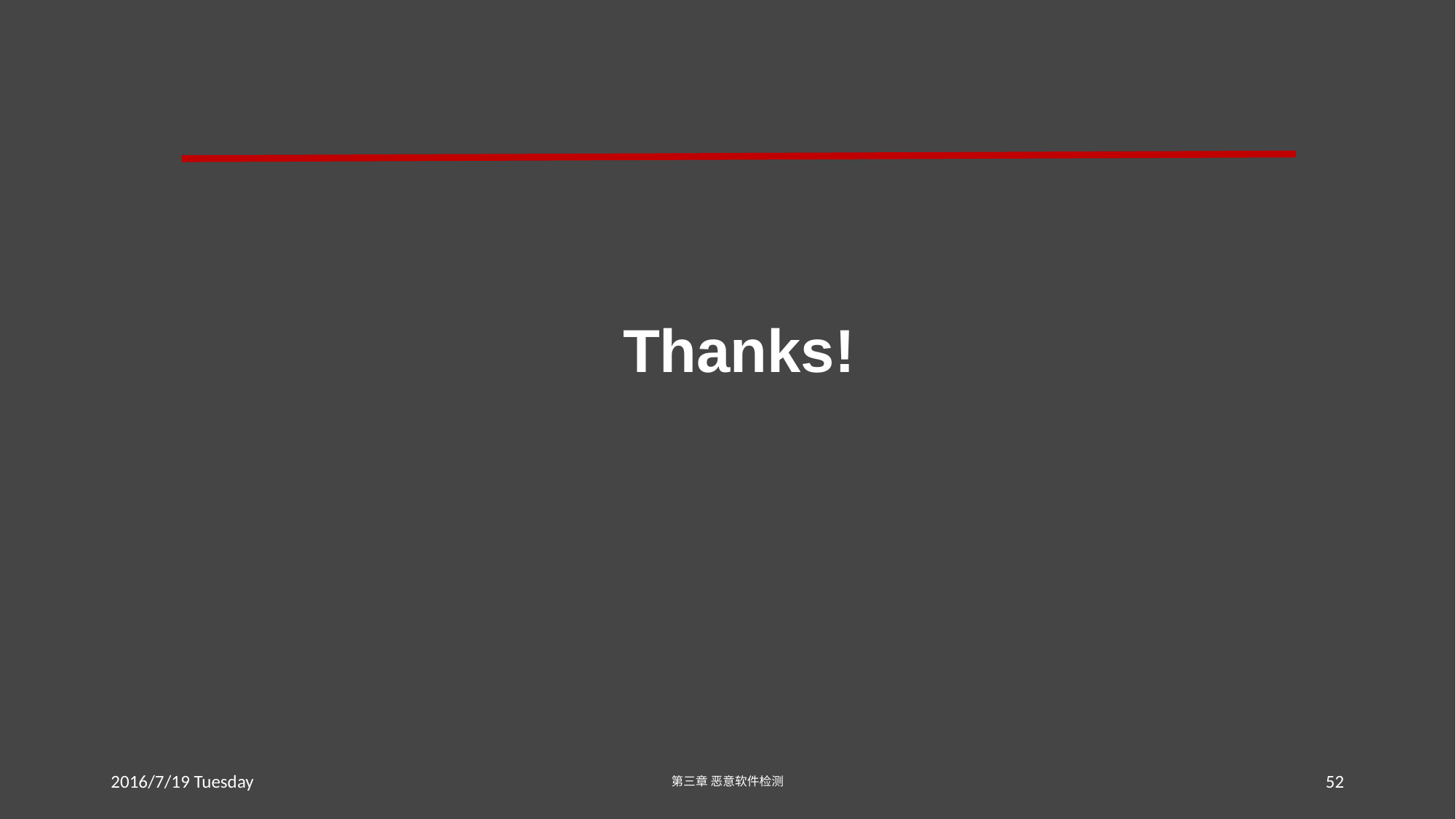

#

Thanks!
2016/7/19 Tuesday
第三章 恶意软件检测
52